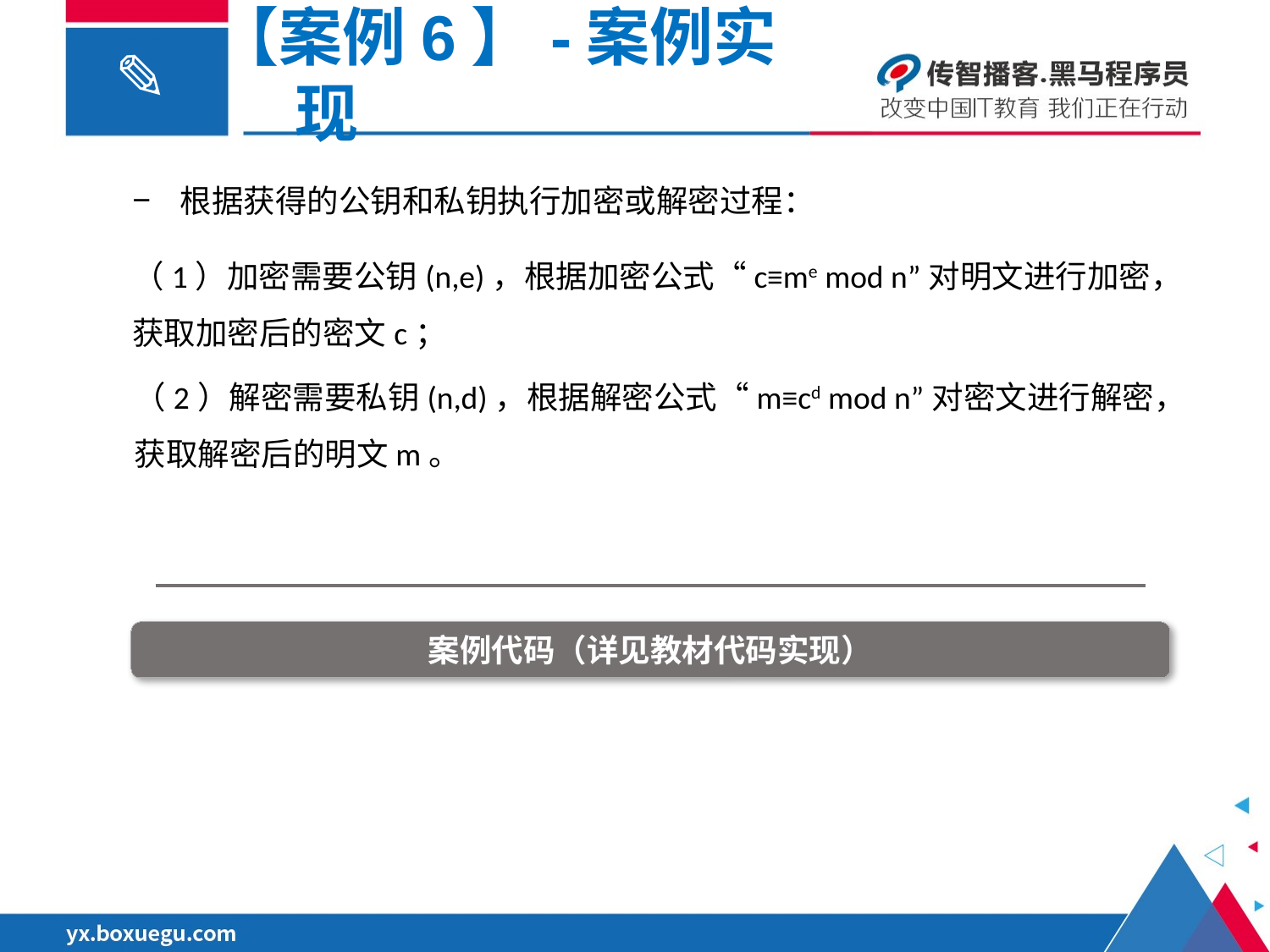

【案例6】-案例实现
根据获得的公钥和私钥执行加密或解密过程：
（1）加密需要公钥(n,e)，根据加密公式“c≡me mod n”对明文进行加密，获取加密后的密文c；
（2）解密需要私钥(n,d)，根据解密公式“m≡cd mod n”对密文进行解密，获取解密后的明文m。
案例代码（详见教材代码实现）